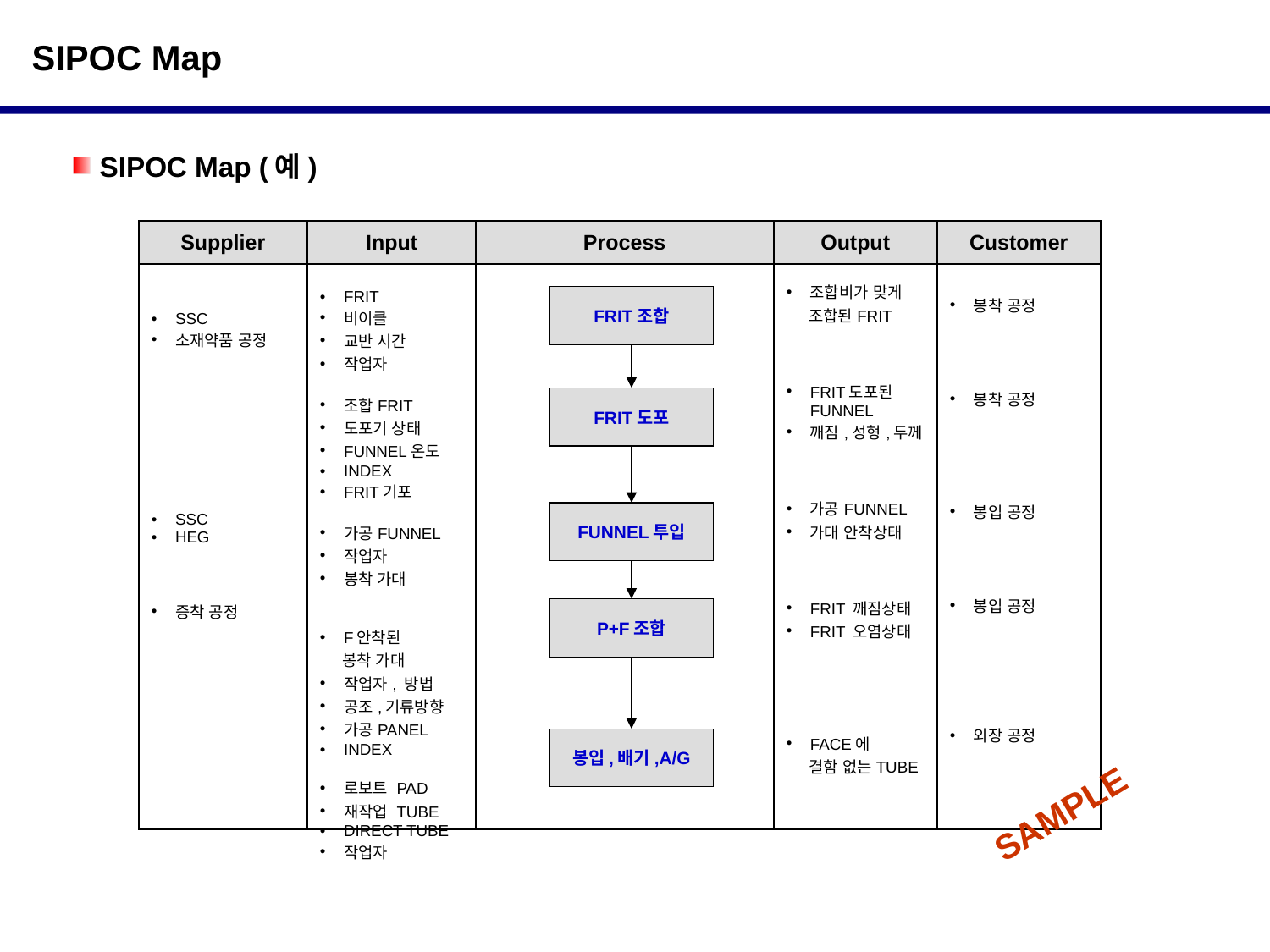

SIPOC Map

 SIPOC Map (예)
| Supplier | Input | Process | Output | Customer |
| --- | --- | --- | --- | --- |
| SSC 소재약품 공정 SSC HEG 증착 공정 | FRIT 비이클 교반 시간 작업자 조합FRIT 도포기 상태 FUNNEL온도 INDEX FRIT기포 가공FUNNEL 작업자 봉착 가대 F안착된 봉착 가대 작업자, 방법 공조,기류방향 가공PANEL INDEX 로보트 PAD 재작업 TUBE DIRECT TUBE 작업자 |  | 조합비가 맞게 조합된FRIT FRIT도포된FUNNEL 깨짐,성형,두께 가공FUNNEL 가대 안착상태 FRIT 깨짐상태 FRIT 오염상태 FACE에 결함 없는TUBE | 봉착 공정 봉착 공정 봉입 공정 봉입 공정 외장 공정 |
FRIT조합
FRIT도포
FUNNEL투입
P+F조합
봉입,배기,A/G
SAMPLE